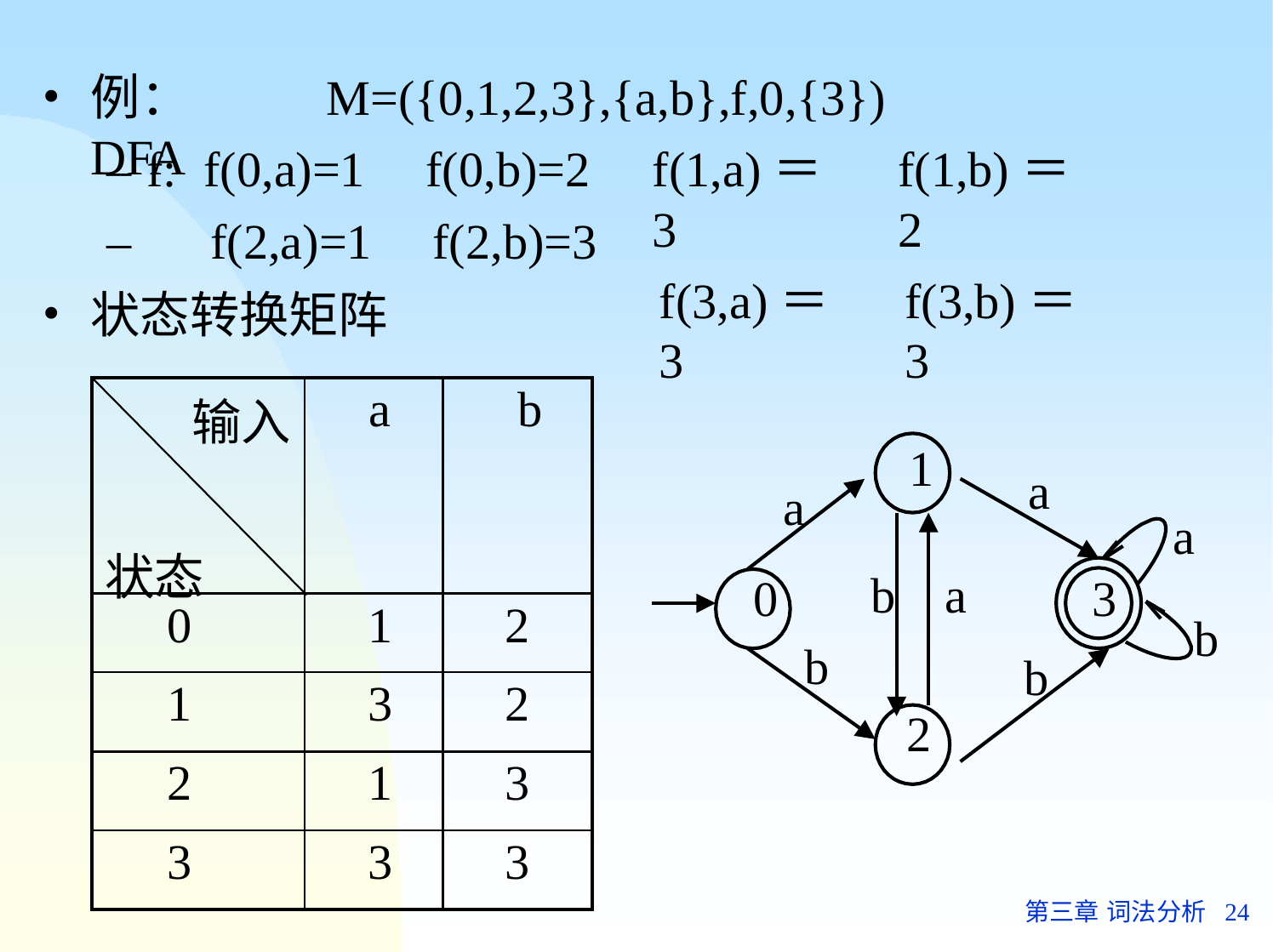

例：DFA
M=({0,1,2,3},{a,b},f,0,{3})
– f:	f(0,a)=1
–	f(2,a)=1
f(0,b)=2
f(2,b)=3
f(1,a)＝3
f(3,a)＝3
f(1,b)＝2
f(3,b)＝3
状态转换矩阵
| 输入 状态 | a | b |
| --- | --- | --- |
| 0 | 1 | 2 |
| 1 | 3 | 2 |
| 2 | 1 | 3 |
| 3 | 3 | 3 |

1
a
a

a

b	a
0
3

b
b
b

2
第三章 词法分析	24